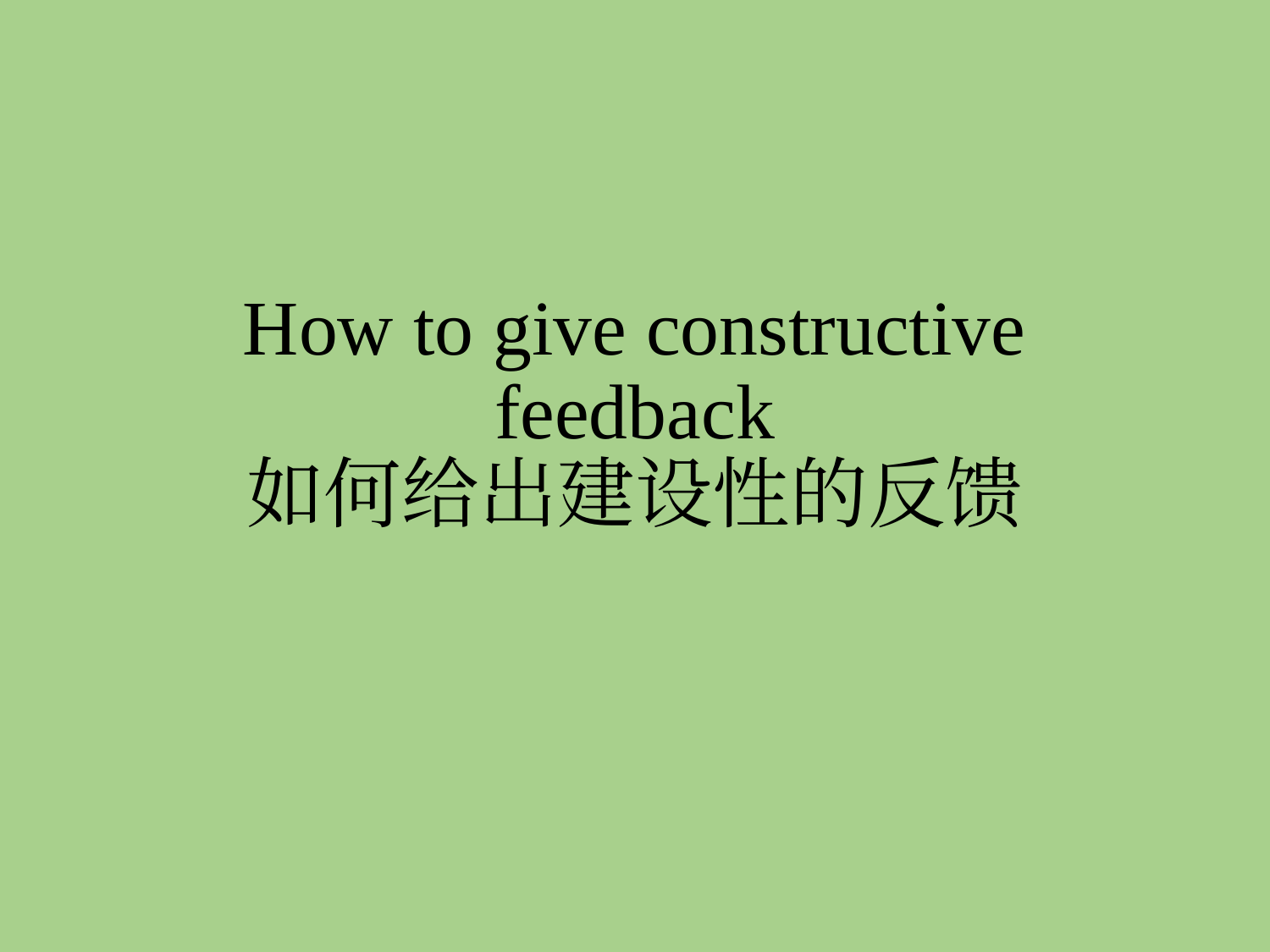

# How to give constructive feedback 如何给出建设性的反馈